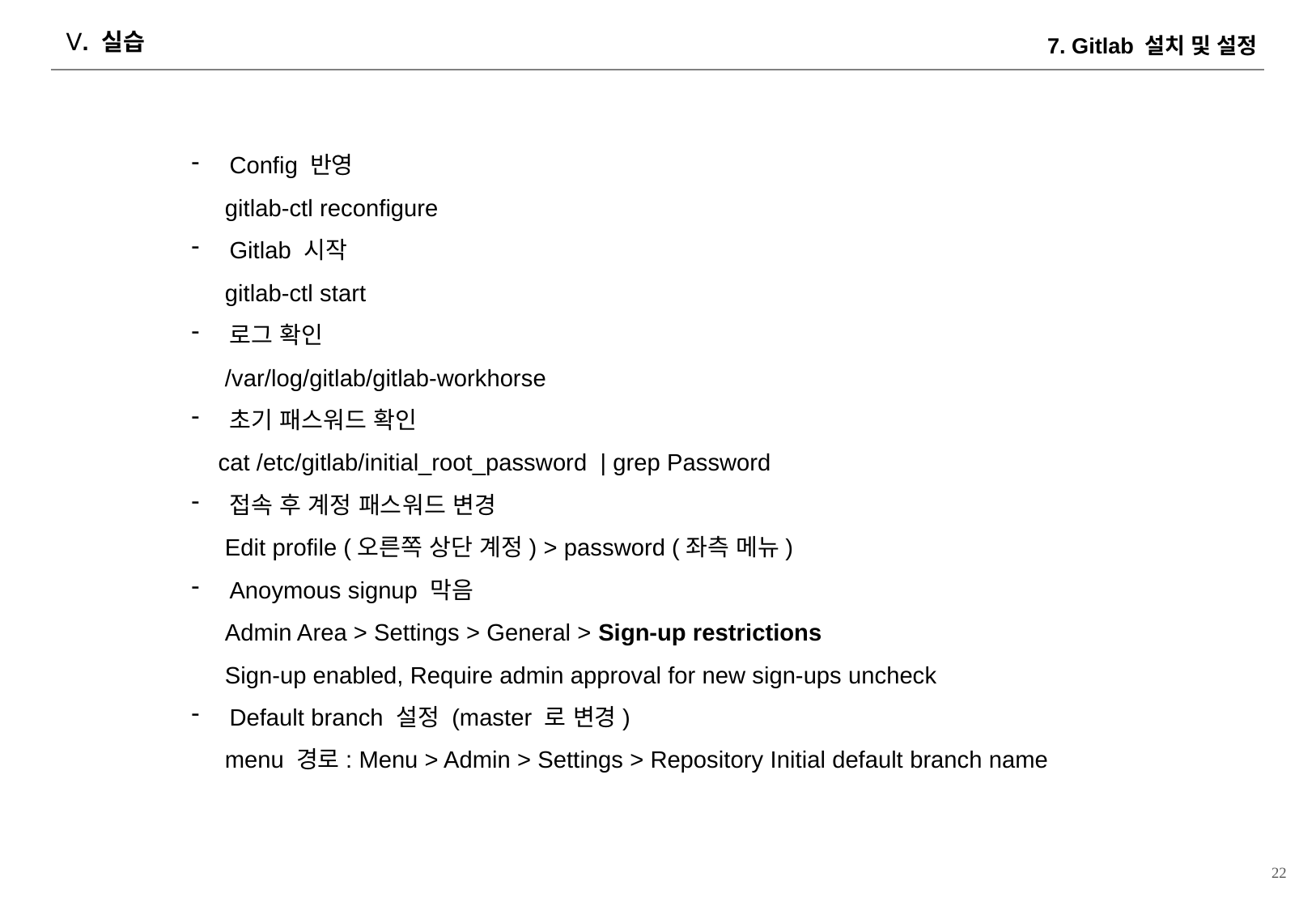

# Ⅴ. 실습
7. Gitlab 설치 및 설정
Config 반영
     gitlab-ctl reconfigure
Gitlab 시작
     gitlab-ctl start
로그 확인
     /var/log/gitlab/gitlab-workhorse
초기 패스워드 확인
    cat /etc/gitlab/initial_root_password  | grep Password
접속 후 계정 패스워드 변경
     Edit profile (오른쪽 상단 계정) > password (좌측 메뉴)
Anoymous signup 막음
     Admin Area > Settings > General > Sign-up restrictions
     Sign-up enabled, Require admin approval for new sign-ups uncheck
Default branch 설정 (master 로 변경)
     menu 경로: Menu > Admin > Settings > Repository Initial default branch name

22